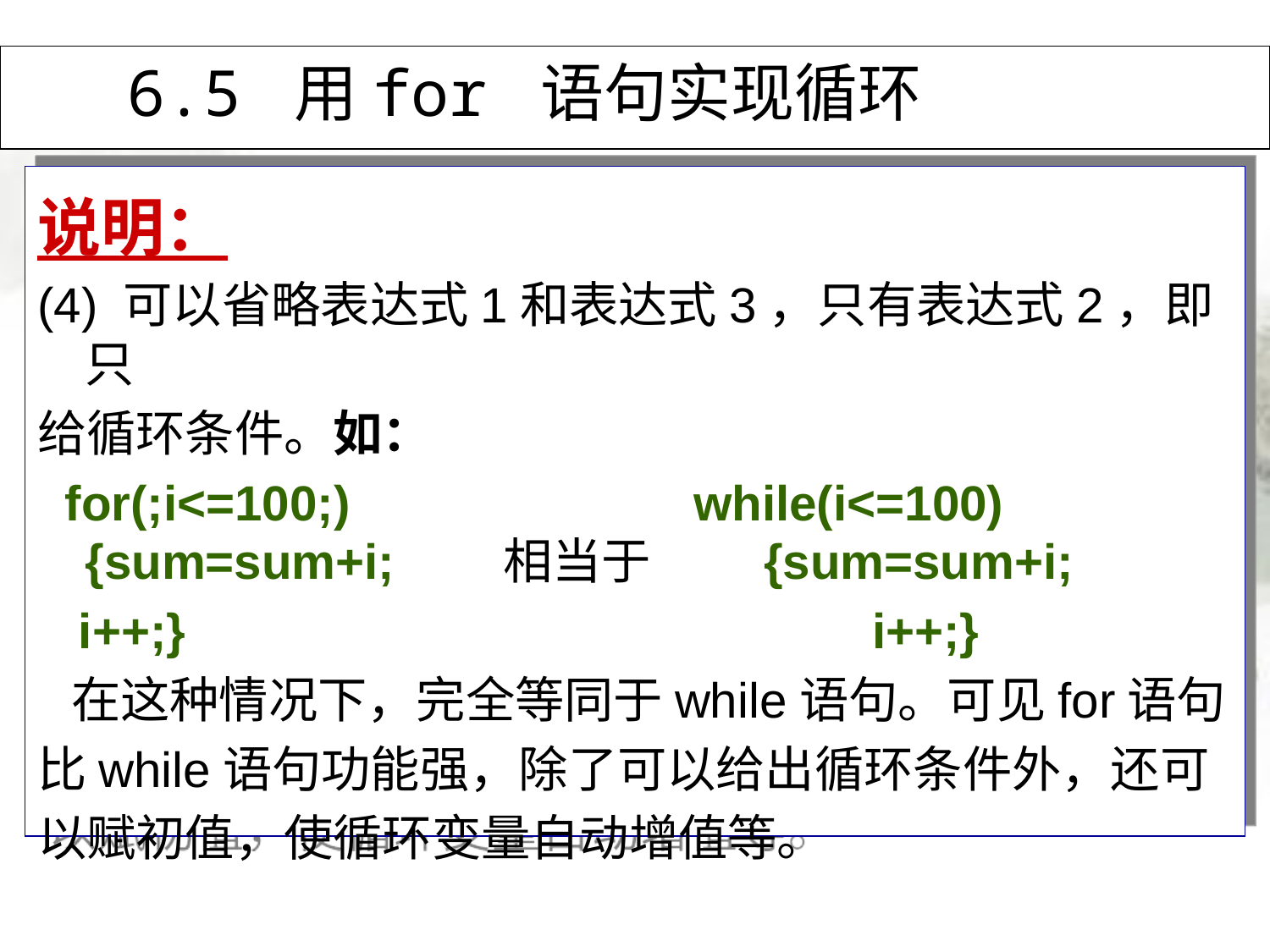

# 6.5 用for 语句实现循环
说明：
(4) 可以省略表达式1和表达式3，只有表达式2，即只
给循环条件。如：
  for(;i<=100;)                         while(i<=100)      {sum=sum+i;       相当于         {sum=sum+i;
   i++;}                                                  i++;}
  在这种情况下，完全等同于while语句。可见for语句
比while语句功能强，除了可以给出循环条件外，还可
以赋初值，使循环变量自动增值等。